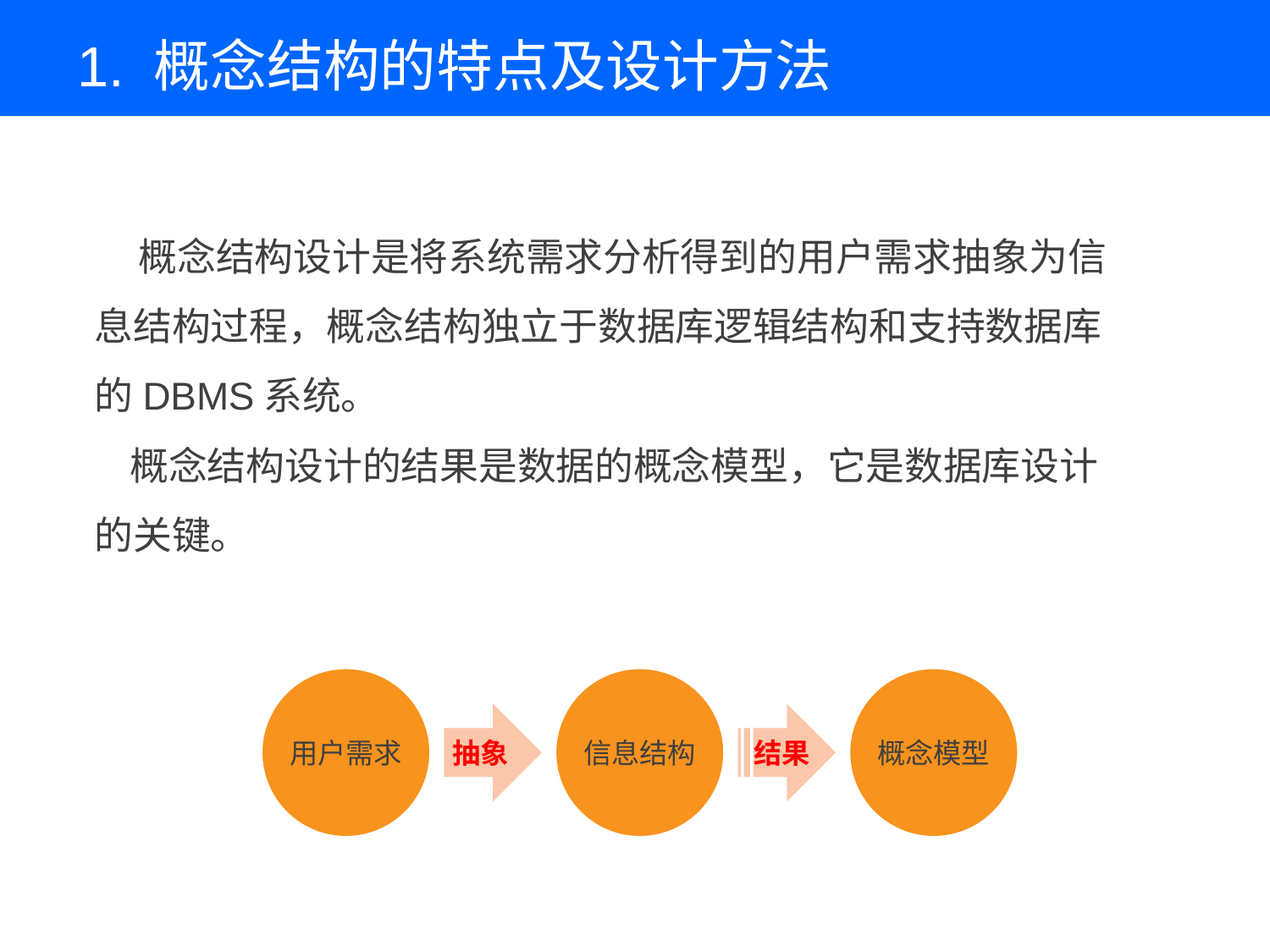

# 1. 概念结构的特点及设计方法
    概念结构设计是将系统需求分析得到的用户需求抽象为信息结构过程，概念结构独立于数据库逻辑结构和支持数据库的DBMS系统。
   概念结构设计的结果是数据的概念模型，它是数据库设计的关键。
用户需求
抽象
信息结构
结果
概念模型